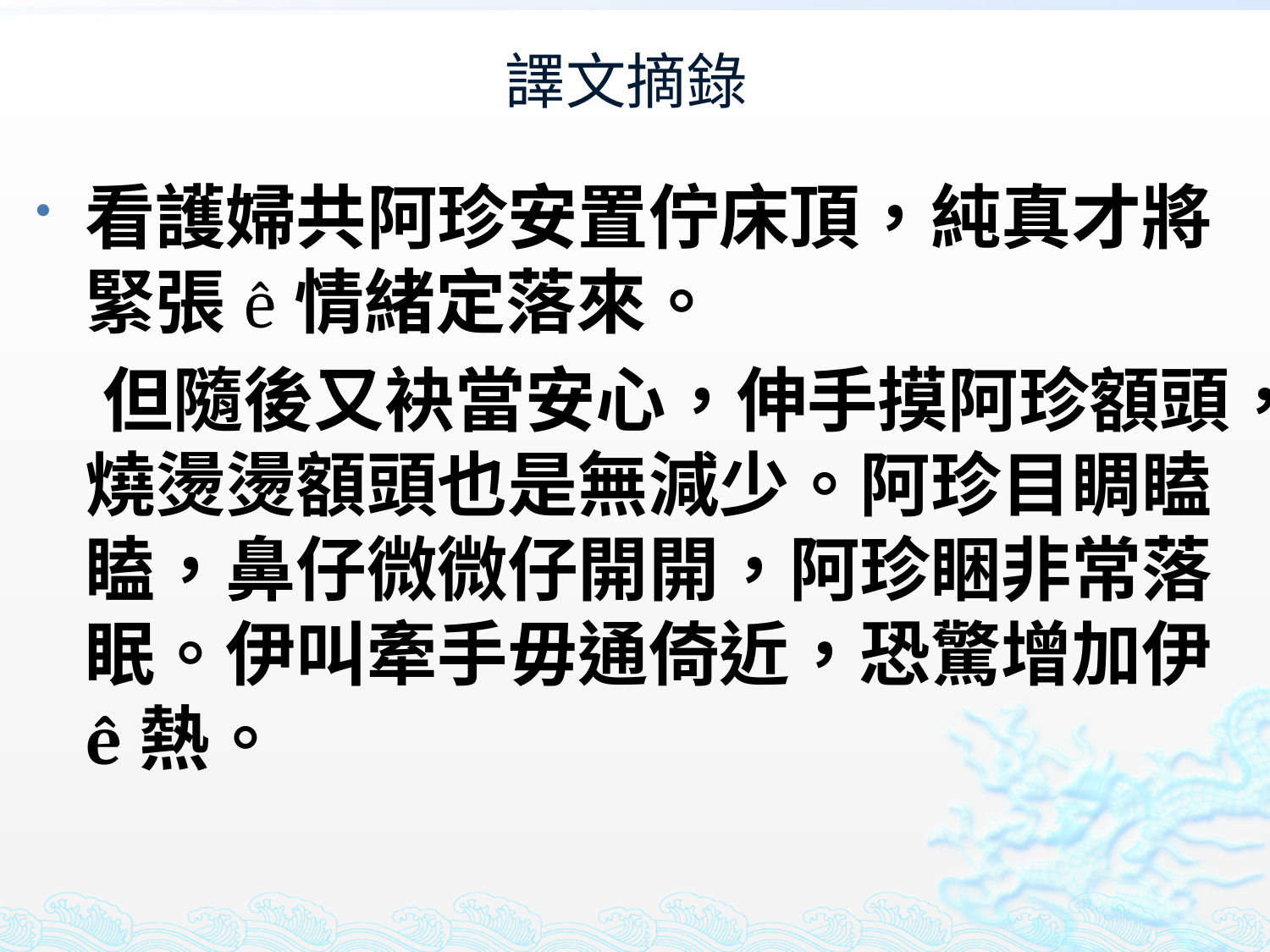

# 譯文摘錄
看護婦共阿珍安置佇床頂，純真才將緊張ê情緒定落來。
   但隨後又袂當安心，伸手摸阿珍額頭，燒燙燙額頭也是無減少。阿珍目睭瞌瞌，鼻仔微微仔開開，阿珍睏非常落眠。伊叫牽手毋通倚近，恐驚增加伊ê熱。